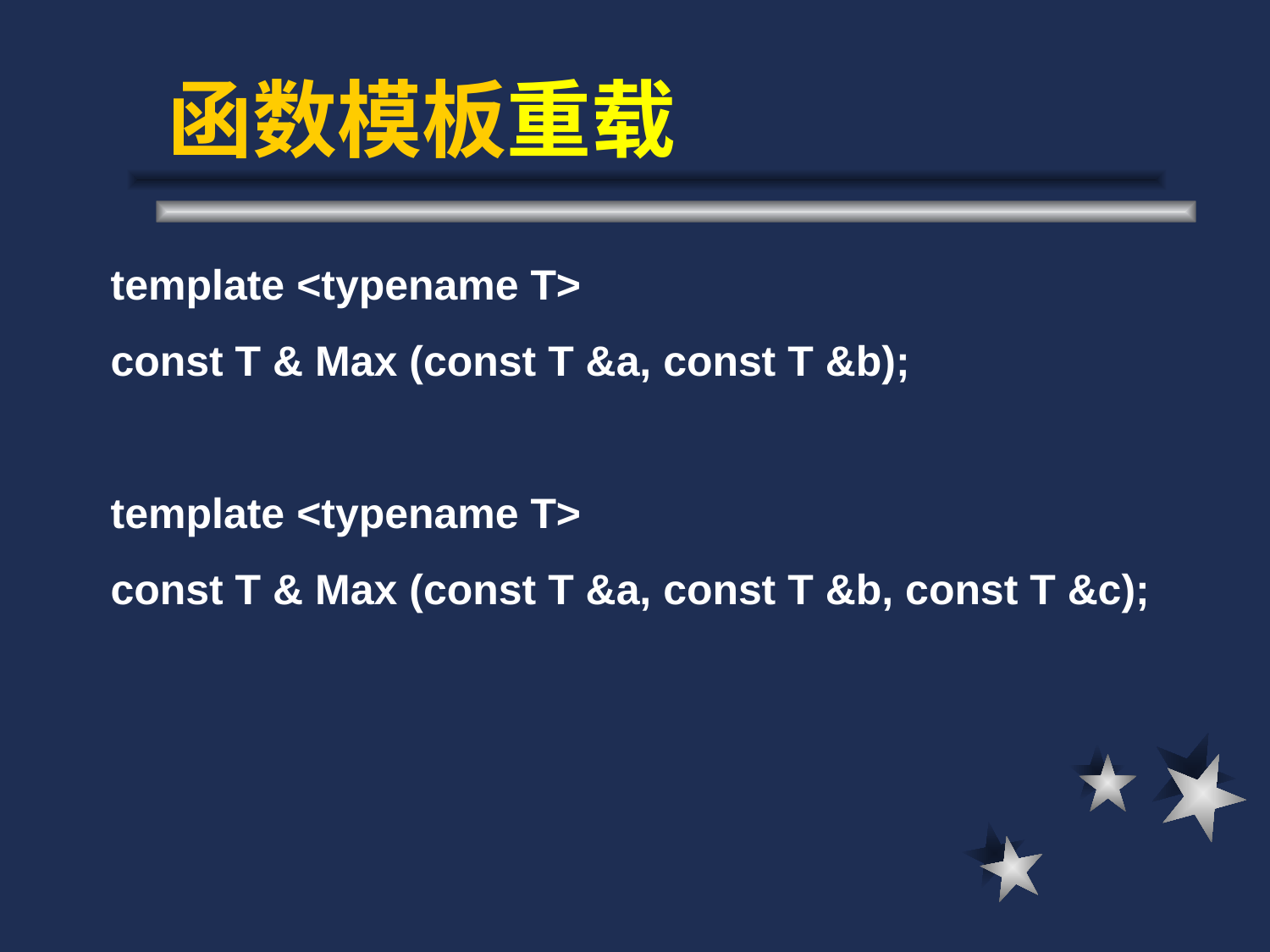

# 函数模板重载
template <typename T>
const T & Max (const T &a, const T &b);

template <typename T>
const T & Max (const T &a, const T &b, const T &c);